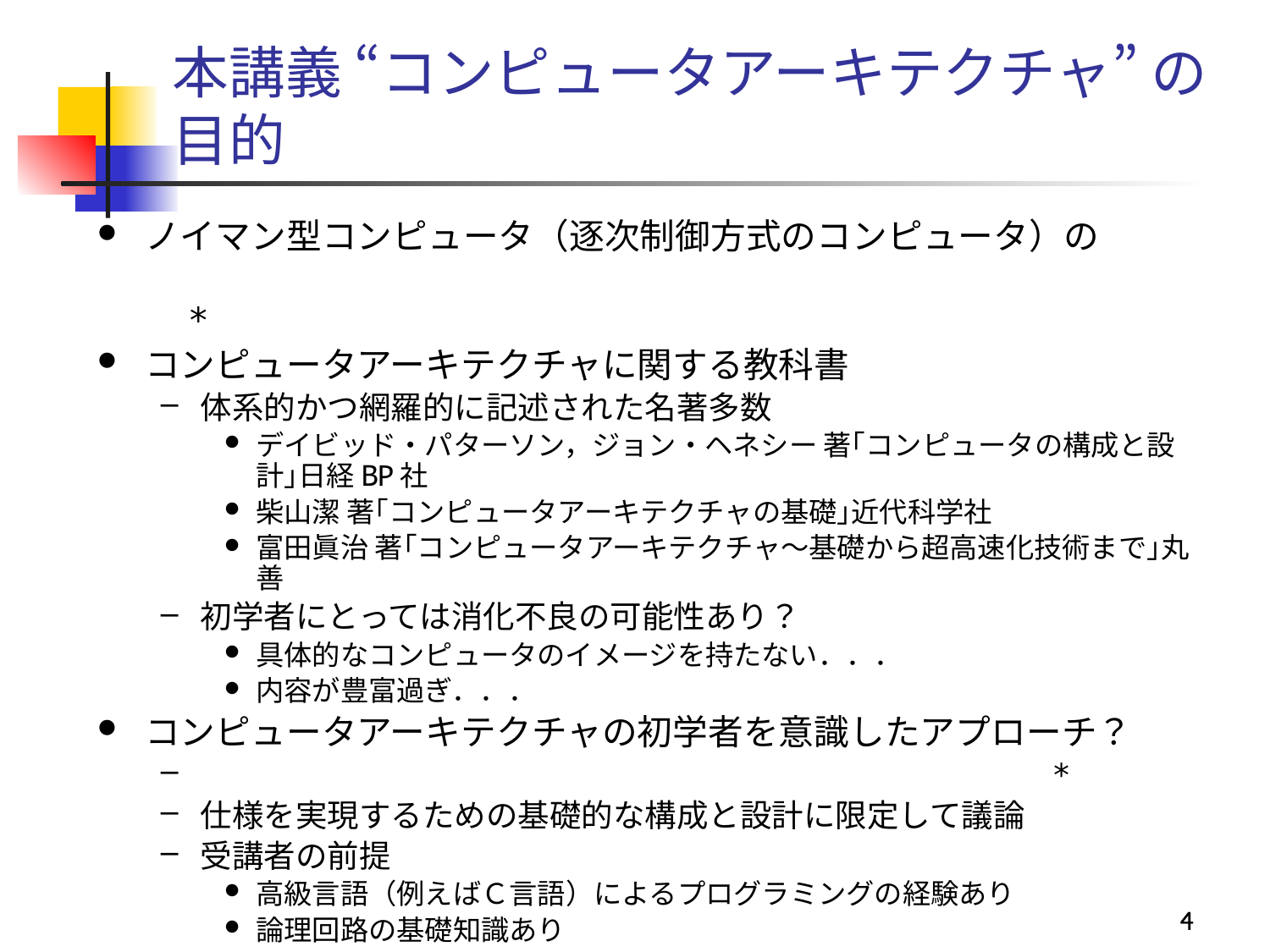

# 本講義 “コンピュータアーキテクチャ” の目的
ノイマン型コンピュータ（逐次制御方式のコンピュータ）の
　　　　　　　　　　　　　　　　　　　　　　　　　　　　　　　　*
コンピュータアーキテクチャに関する教科書
体系的かつ網羅的に記述された名著多数
デイビッド・パターソン，ジョン・ヘネシー 著｢コンピュータの構成と設計｣日経BP社
柴山潔 著｢コンピュータアーキテクチャの基礎｣近代科学社
富田眞治 著｢コンピュータアーキテクチャ～基礎から超高速化技術まで｣丸善
初学者にとっては消化不良の可能性あり？
具体的なコンピュータのイメージを持たない．．．
内容が豊富過ぎ．．．
コンピュータアーキテクチャの初学者を意識したアプローチ？
      　　　　　　　　　　　　　　　　　　　　　　　　　*
仕様を実現するための基礎的な構成と設計に限定して議論
受講者の前提
高級言語（例えばＣ言語）によるプログラミングの経験あり
論理回路の基礎知識あり
コンピュータのハードウェアに関する予備知識なし
4